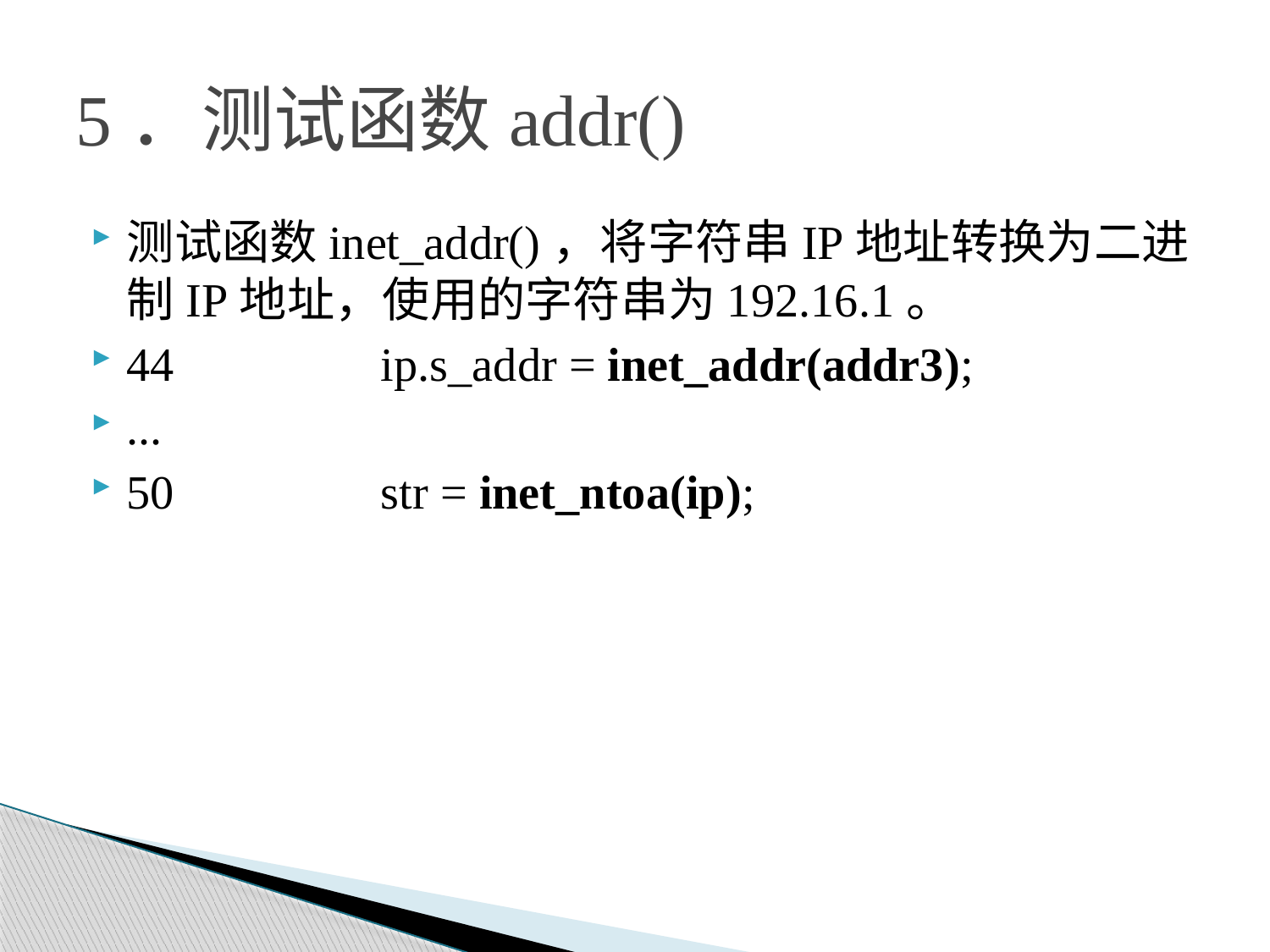

# 5．测试函数addr()
测试函数inet_addr()，将字符串IP地址转换为二进制IP地址，使用的字符串为192.16.1。
44		ip.s_addr = inet_addr(addr3);
...
50		str = inet_ntoa(ip);